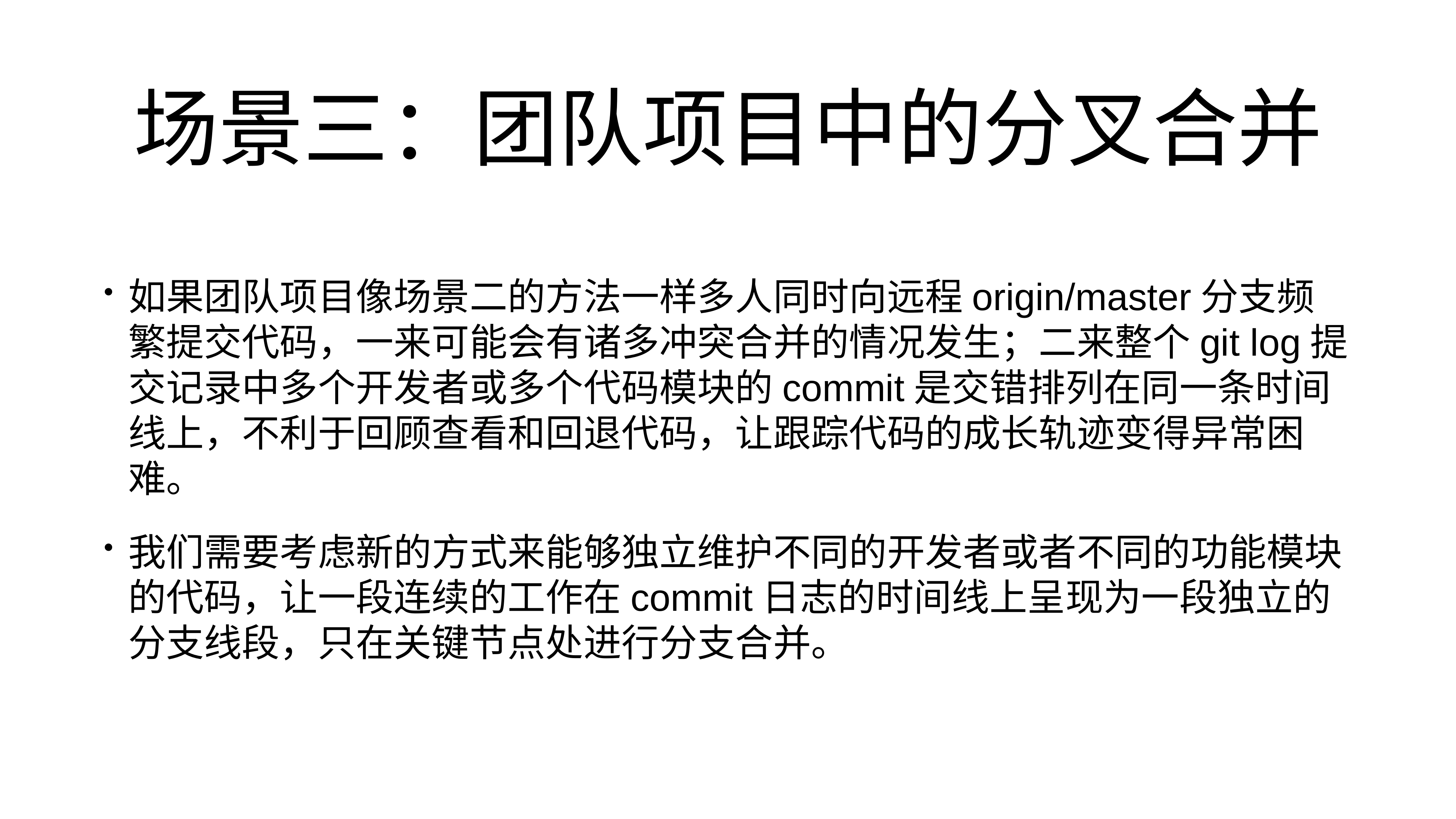

# 场景三：团队项目中的分叉合并
如果团队项目像场景二的方法一样多人同时向远程origin/master分支频繁提交代码，一来可能会有诸多冲突合并的情况发生；二来整个git log提交记录中多个开发者或多个代码模块的commit是交错排列在同一条时间线上，不利于回顾查看和回退代码，让跟踪代码的成长轨迹变得异常困难。
我们需要考虑新的方式来能够独立维护不同的开发者或者不同的功能模块的代码，让一段连续的工作在commit日志的时间线上呈现为一段独立的分支线段，只在关键节点处进行分支合并。